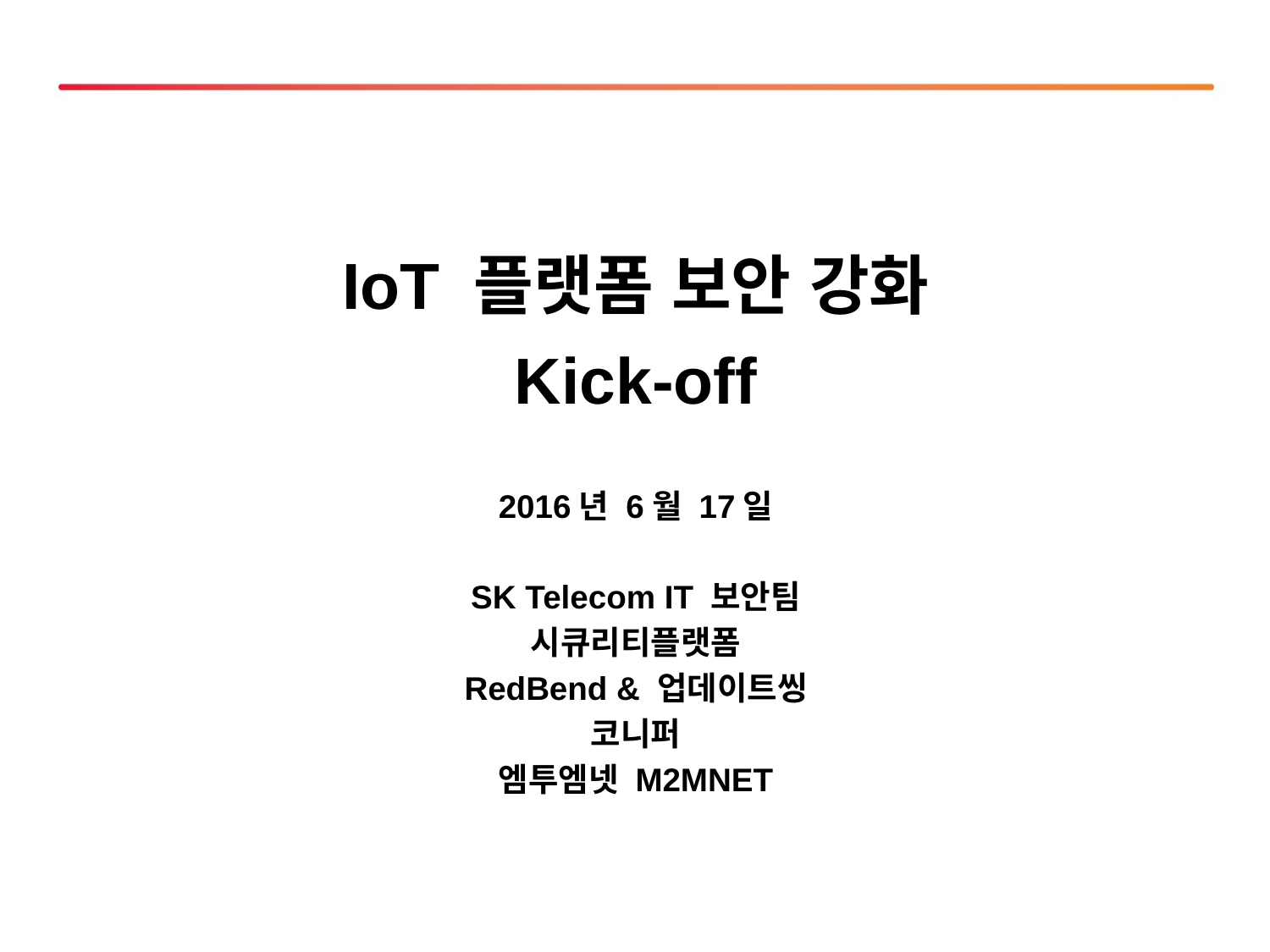

# IoT 플랫폼 보안 강화 Kick-off
2016년 6월 17일

SK Telecom IT 보안팀
시큐리티플랫폼
RedBend & 업데이트씽
코니퍼
엠투엠넷 M2MNET